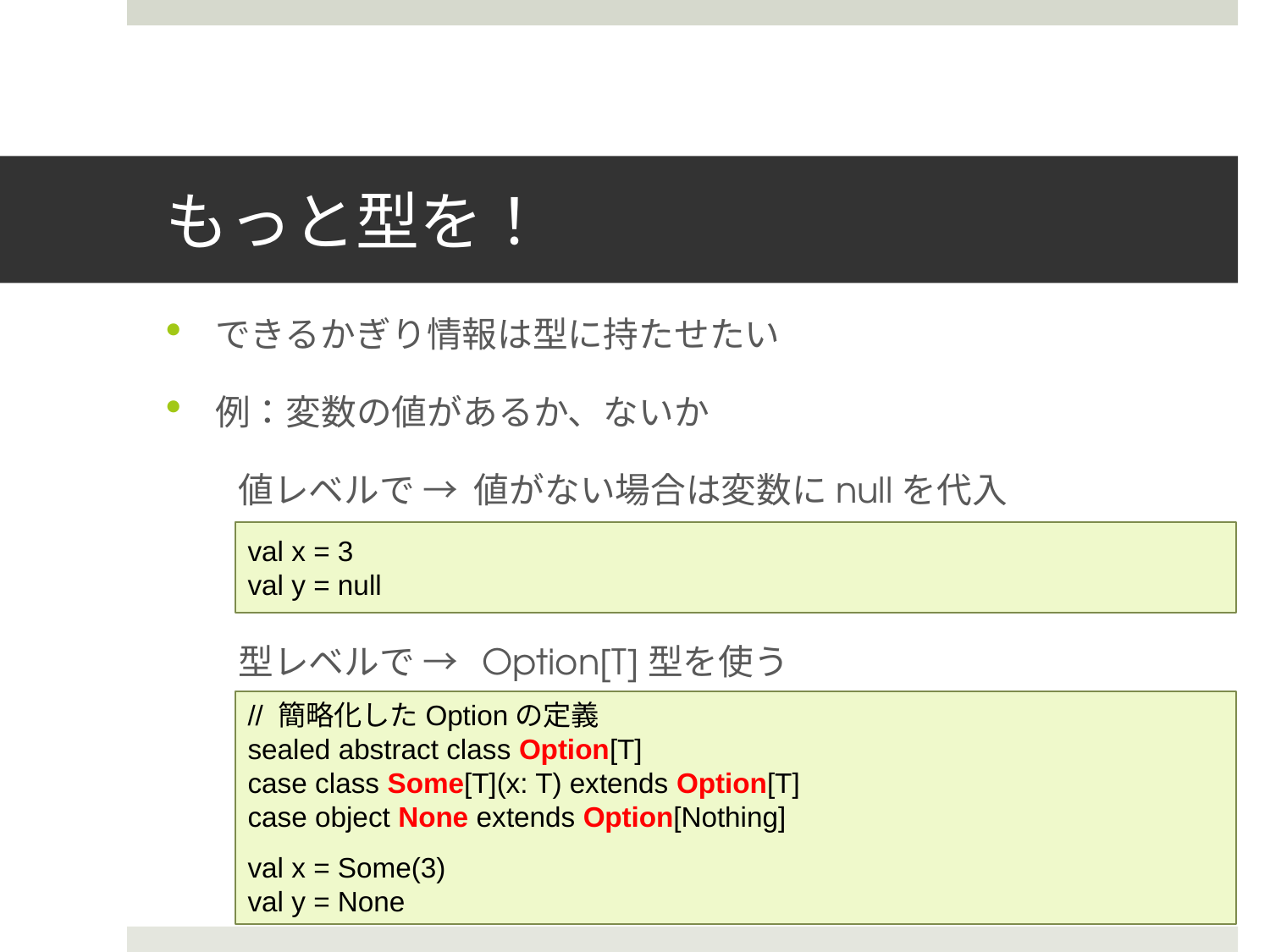

# もっと型を！
できるかぎり情報は型に持たせたい
例：変数の値があるか、ないか
　　値レベルで →  値がない場合は変数にnullを代入

　　型レベルで →  Option[T]型を使う
val x = 3
val y = null
// 簡略化したOptionの定義
sealed abstract class Option[T]
case class Some[T](x: T) extends Option[T]
case object None extends Option[Nothing]

val x = Some(3)
val y = None